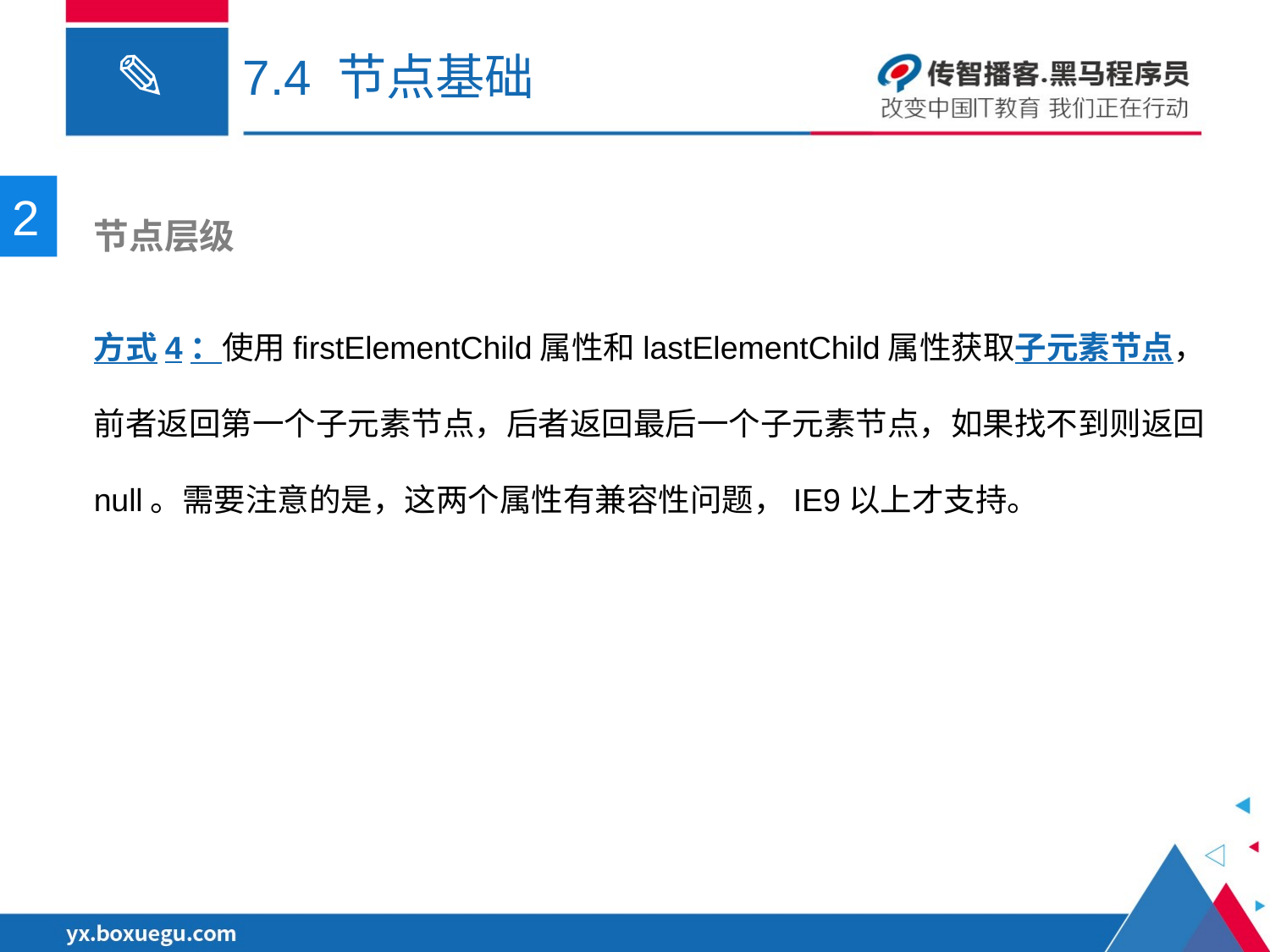

# 7.4 节点基础

2
  节点层级
方式4：使用firstElementChild属性和lastElementChild属性获取子元素节点，前者返回第一个子元素节点，后者返回最后一个子元素节点，如果找不到则返回null。需要注意的是，这两个属性有兼容性问题，IE9以上才支持。